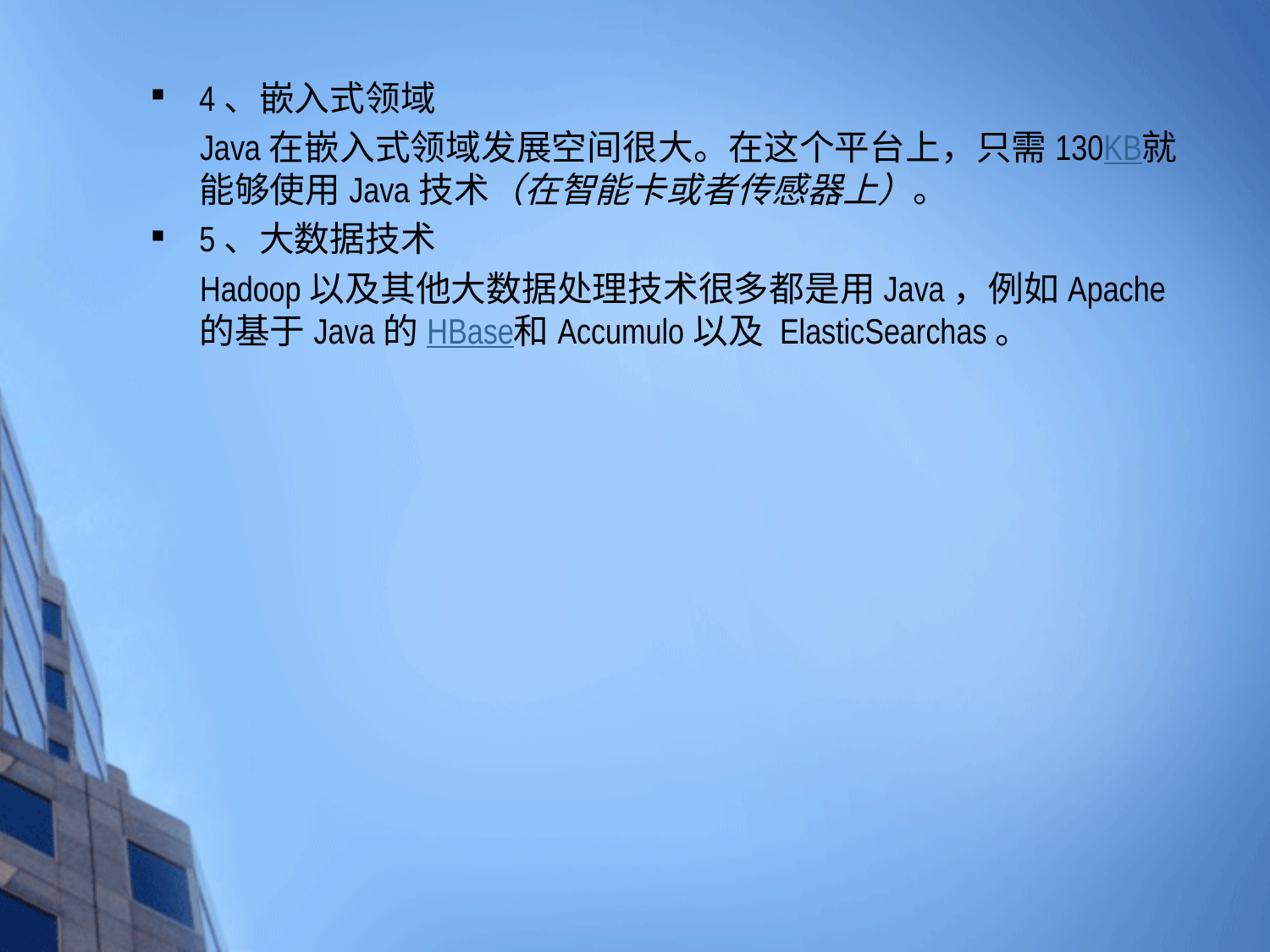

4、嵌入式领域
      Java在嵌入式领域发展空间很大。在这个平台上，只需130KB就能够使用Java技术（在智能卡或者传感器上）。
5、大数据技术
      Hadoop以及其他大数据处理技术很多都是用Java，例如Apache的基于Java的HBase和Accumulo以及 ElasticSearchas。